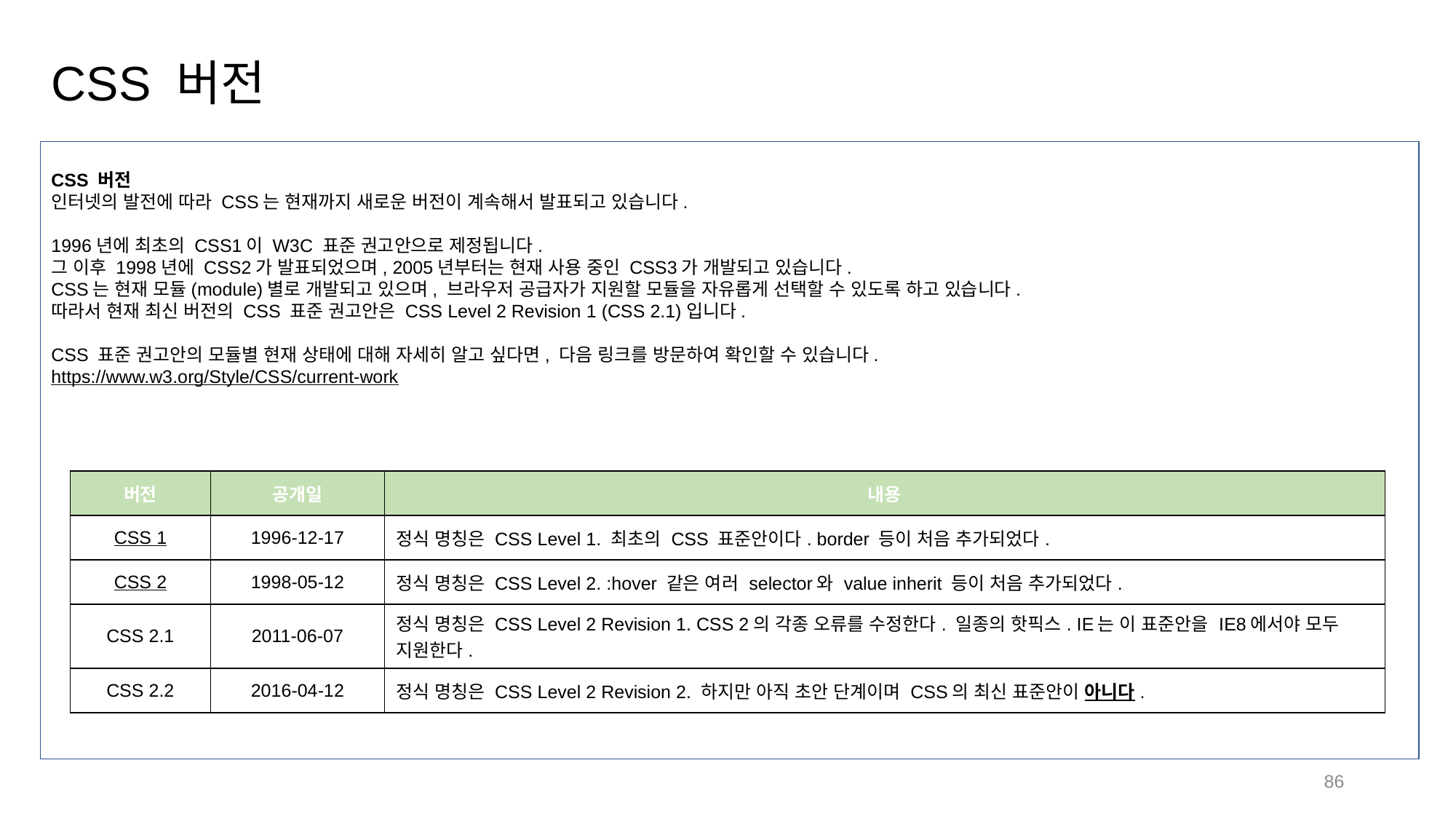

# CSS 버전

CSS 버전
인터넷의 발전에 따라 CSS는 현재까지 새로운 버전이 계속해서 발표되고 있습니다.

1996년에 최초의 CSS1이 W3C 표준 권고안으로 제정됩니다.
그 이후 1998년에 CSS2가 발표되었으며, 2005년부터는 현재 사용 중인 CSS3가 개발되고 있습니다.
CSS는 현재 모듈(module)별로 개발되고 있으며, 브라우저 공급자가 지원할 모듈을 자유롭게 선택할 수 있도록 하고 있습니다.
따라서 현재 최신 버전의 CSS 표준 권고안은 CSS Level 2 Revision 1 (CSS 2.1)입니다.

CSS 표준 권고안의 모듈별 현재 상태에 대해 자세히 알고 싶다면, 다음 링크를 방문하여 확인할 수 있습니다.
https://www.w3.org/Style/CSS/current-work

| 버전 | 공개일 | 내용 |
| --- | --- | --- |
| CSS 1 | 1996-12-17 | 정식 명칭은 CSS Level 1. 최초의 CSS 표준안이다. border 등이 처음 추가되었다. |
| CSS 2 | 1998-05-12 | 정식 명칭은 CSS Level 2. :hover 같은 여러 selector와 value inherit 등이 처음 추가되었다. |
| CSS 2.1 | 2011-06-07 | 정식 명칭은 CSS Level 2 Revision 1. CSS 2의 각종 오류를 수정한다. 일종의 핫픽스. IE는 이 표준안을 IE8에서야 모두 지원한다. |
| CSS 2.2 | 2016-04-12 | 정식 명칭은 CSS Level 2 Revision 2. 하지만 아직 초안 단계이며 CSS의 최신 표준안이 아니다. |
86